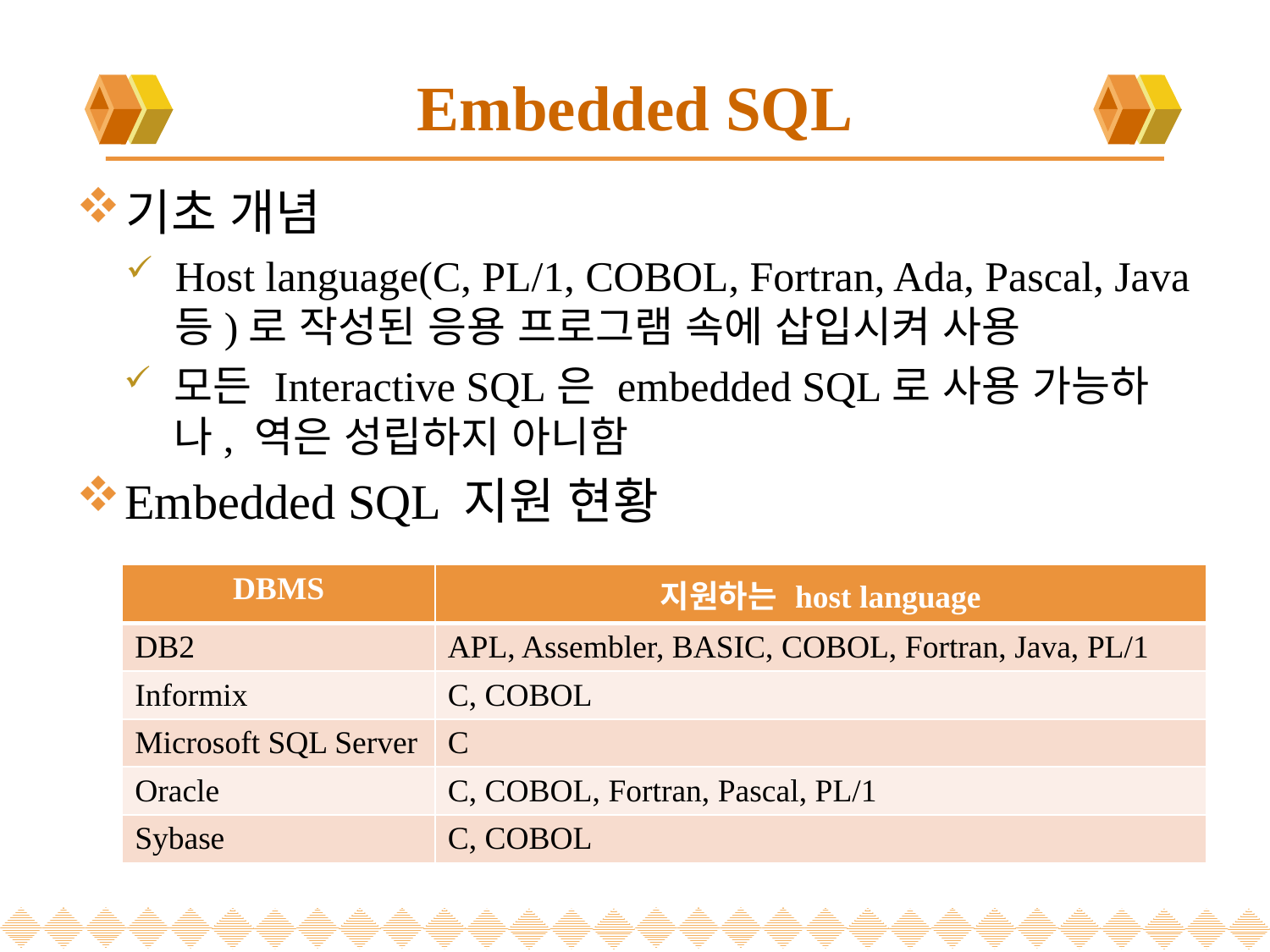

# Embedded SQL
기초 개념
Host language(C, PL/1, COBOL, Fortran, Ada, Pascal, Java 등)로 작성된 응용 프로그램 속에 삽입시켜 사용
모든 Interactive SQL은 embedded SQL로 사용 가능하나, 역은 성립하지 아니함
Embedded SQL 지원 현황
| DBMS | 지원하는 host language |
| --- | --- |
| DB2 | APL, Assembler, BASIC, COBOL, Fortran, Java, PL/1 |
| Informix | C, COBOL |
| Microsoft SQL Server | C |
| Oracle | C, COBOL, Fortran, Pascal, PL/1 |
| Sybase | C, COBOL |